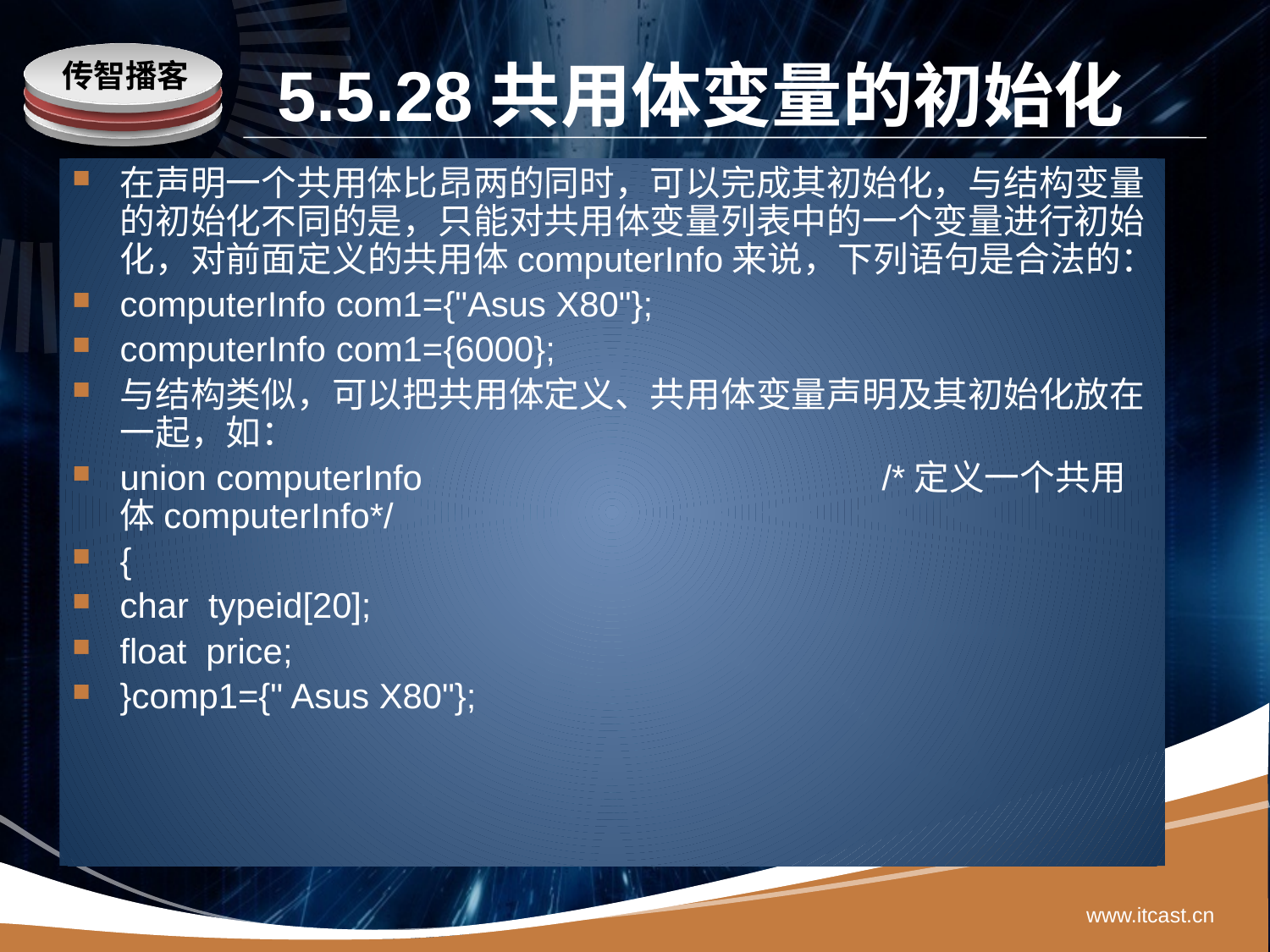

# 5.5.28共用体变量的初始化
在声明一个共用体比昂两的同时，可以完成其初始化，与结构变量的初始化不同的是，只能对共用体变量列表中的一个变量进行初始化，对前面定义的共用体computerInfo来说，下列语句是合法的：
computerInfo com1={"Asus X80"};
computerInfo com1={6000};
与结构类似，可以把共用体定义、共用体变量声明及其初始化放在一起，如：
union computerInfo				/*定义一个共用体computerInfo*/
{
char  typeid[20];
float  price;
}comp1={" Asus X80"};
www.itcast.cn